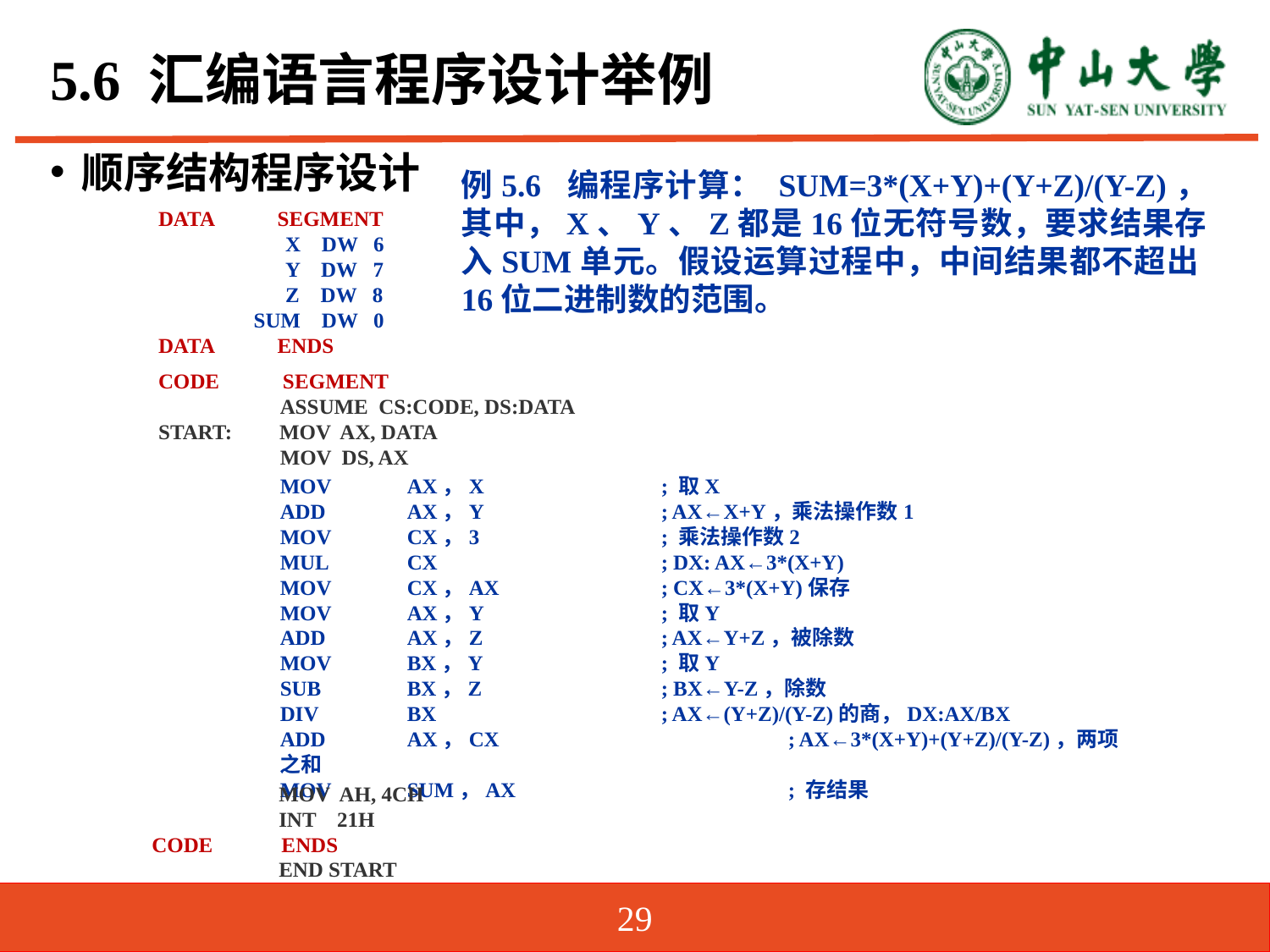

# 5.6 汇编语言程序设计举例
顺序结构程序设计

例5.6  编程序计算： SUM=3*(X+Y)+(Y+Z)/(Y-Z)，其中，X、Y、Z都是16位无符号数，要求结果存入SUM单元。假设运算过程中，中间结果都不超出16位二进制数的范围。
DATA            SEGMENT
	X    DW   6
	Y    DW   7
	Z    DW   8
                  SUM    DW   0
DATA            ENDS
CODE            SEGMENT
                       ASSUME  CS:CODE, DS:DATA
START:         MOV  AX, DATA
                       MOV  DS, AX
MOV	AX，X		; 取X
ADD 	AX，Y        		; AX←X+Y，乘法操作数1
MOV 	CX，3        		; 乘法操作数2
MUL 	CX           		; DX: AX←3*(X+Y)
MOV 	CX，AX		; CX←3*(X+Y)保存
MOV 	AX，Y       		; 取Y
ADD 	AX，Z		; AX←Y+Z，被除数
MOV 	BX，Y         		; 取Y
SUB 	BX，Z        		; BX←Y-Z，除数
DIV 	BX           		; AX←(Y+Z)/(Y-Z)的商，DX:AX/BX
ADD 	AX，CX       		; AX←3*(X+Y)+(Y+Z)/(Y-Z)，两项之和
MOV 	SUM，AX     		; 存结果
                        MOV  AH, 4CH
                        INT    21H
CODE             ENDS
                        END START
29